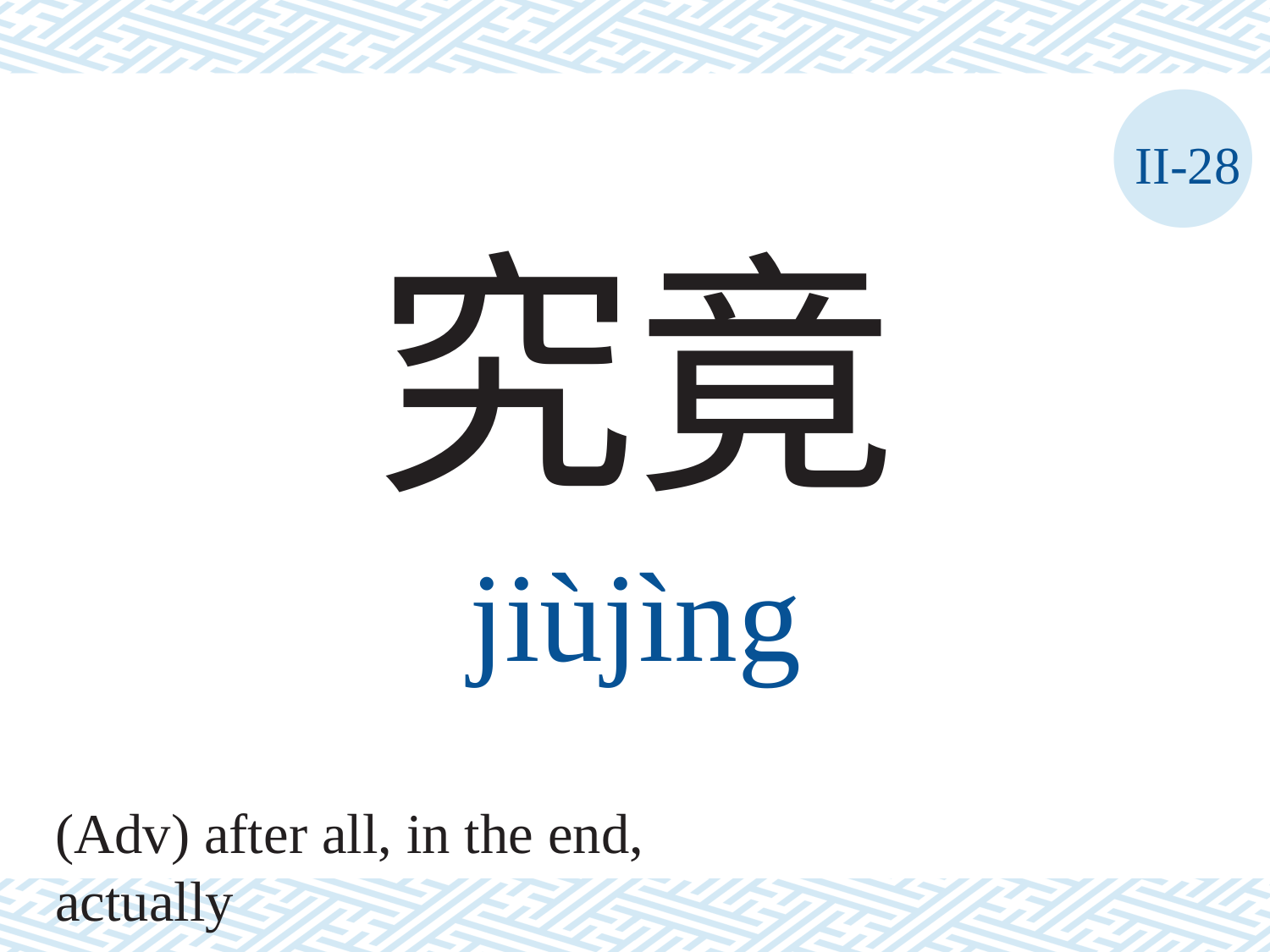

II-28
究竟
jiùjìng
(Adv) after all, in the end, actually